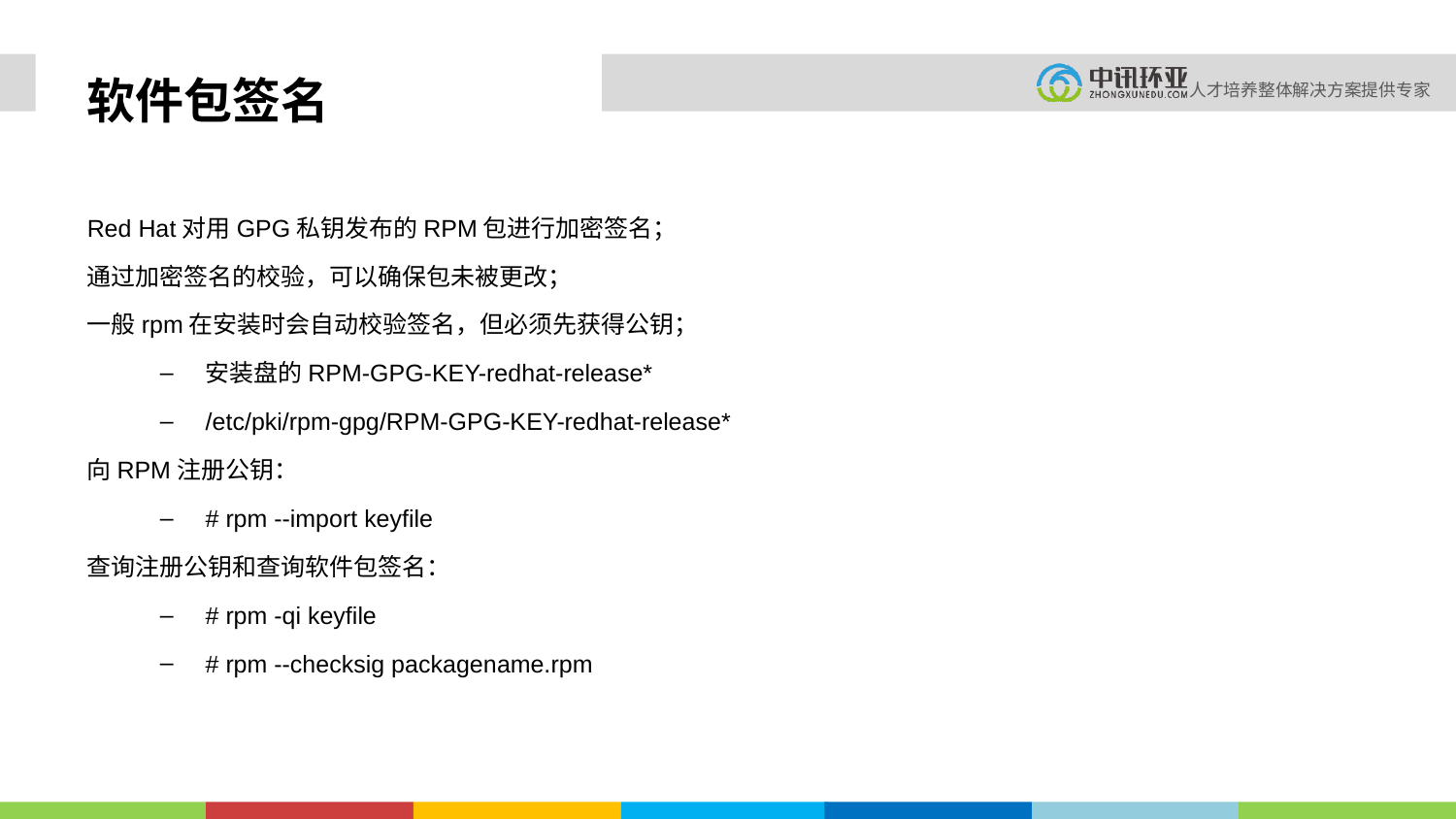

# 软件包签名
Red Hat对用GPG私钥发布的RPM包进行加密签名；
通过加密签名的校验，可以确保包未被更改；
一般rpm在安装时会自动校验签名，但必须先获得公钥；
安装盘的RPM-GPG-KEY-redhat-release*
/etc/pki/rpm-gpg/RPM-GPG-KEY-redhat-release*
向RPM注册公钥：
# rpm --import keyfile
查询注册公钥和查询软件包签名：
# rpm -qi keyfile
# rpm --checksig packagename.rpm